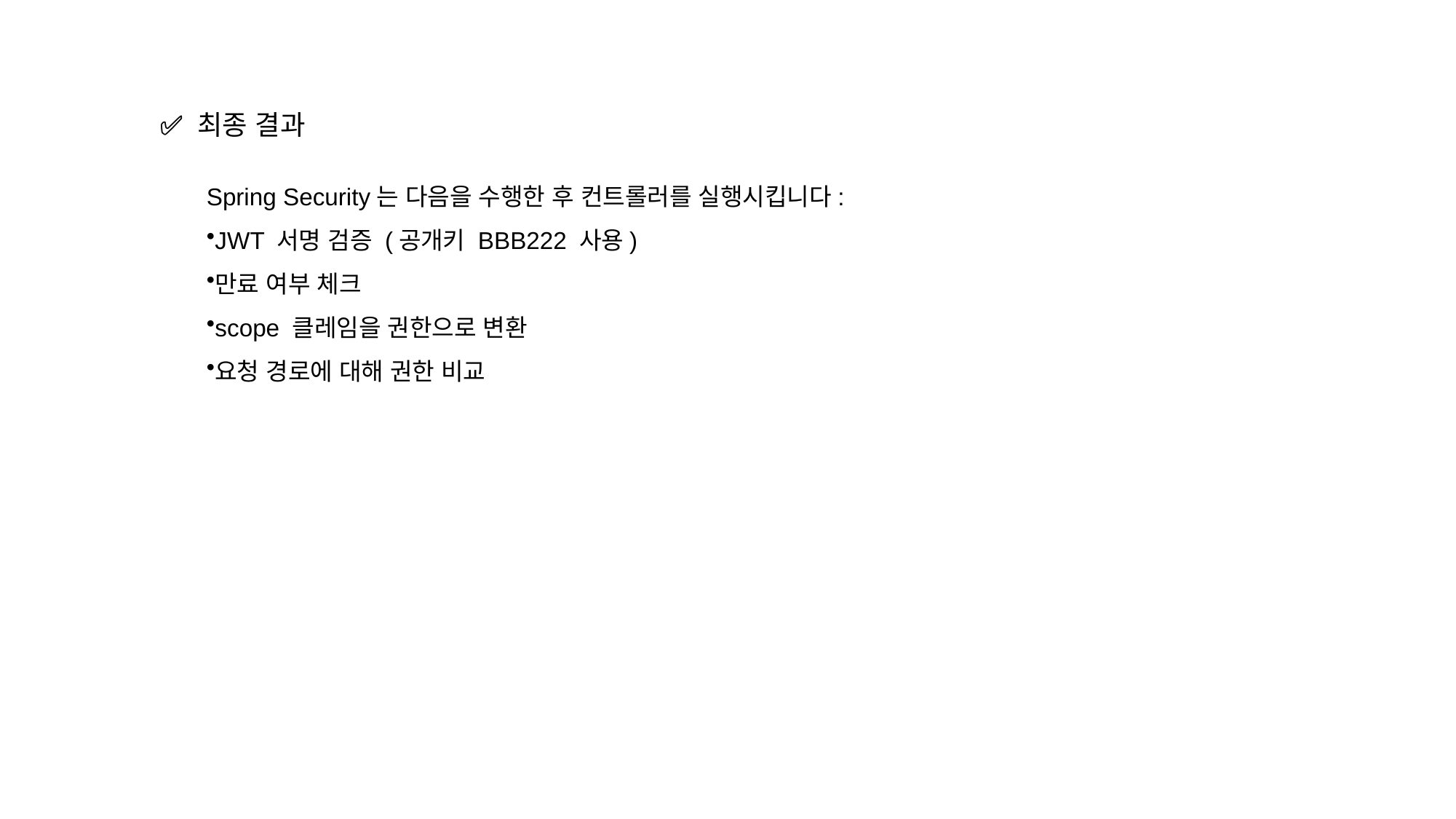

✅ 최종 결과
Spring Security는 다음을 수행한 후 컨트롤러를 실행시킵니다:
JWT 서명 검증 (공개키 BBB222 사용)
만료 여부 체크
scope 클레임을 권한으로 변환
요청 경로에 대해 권한 비교